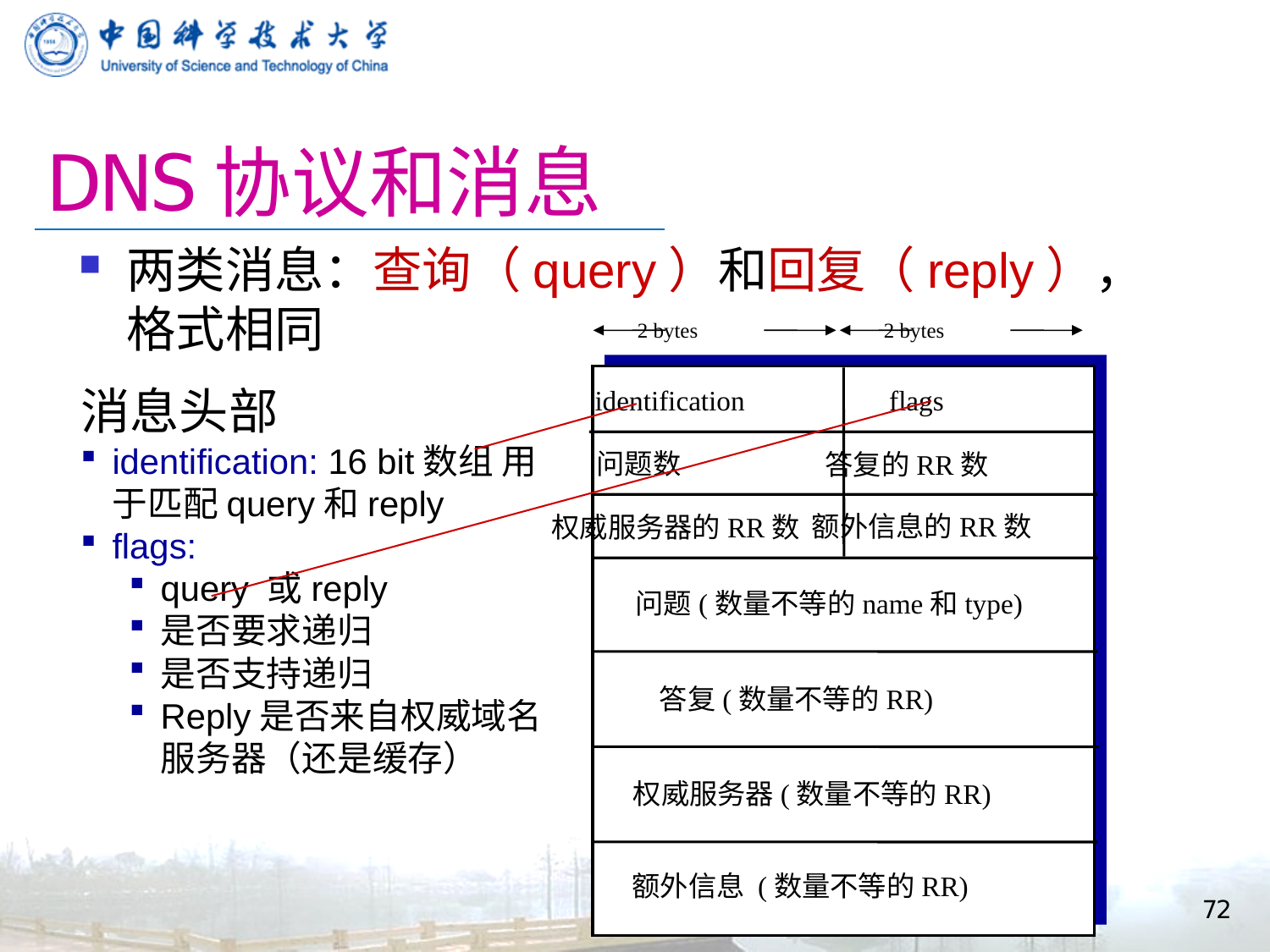

# DNS协议和消息
两类消息：查询（query）和回复（reply），格式相同
2 bytes

2 bytes

identification
flags

问题数
答复的RR数

额外信息的RR数
权威服务器的RR数

问题(数量不等的name和type)

答复(数量不等的RR)

权威服务器(数量不等的RR)

额外信息 (数量不等的RR)
消息头部
identification: 16 bit数组 用于匹配query和reply
flags:
query 或reply
是否要求递归
是否支持递归
Reply是否来自权威域名服务器（还是缓存）

72